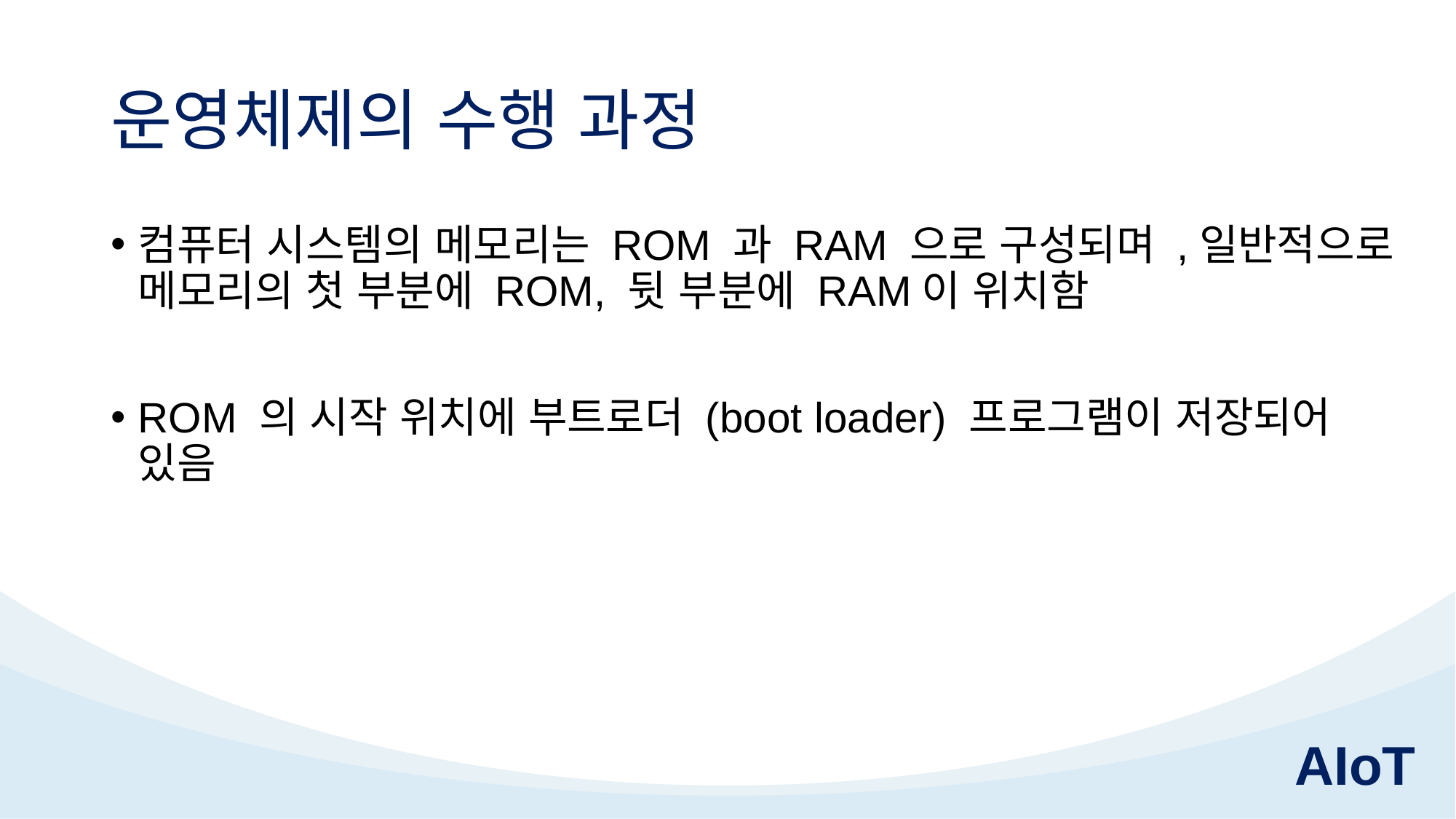

# 운영체제의 수행 과정
컴퓨터 시스템의 메모리는 ROM 과 RAM 으로 구성되며 ,일반적으로 메모리의 첫 부분에 ROM, 뒷 부분에 RAM이 위치함

ROM 의 시작 위치에 부트로더 (boot loader) 프로그램이 저장되어 있음